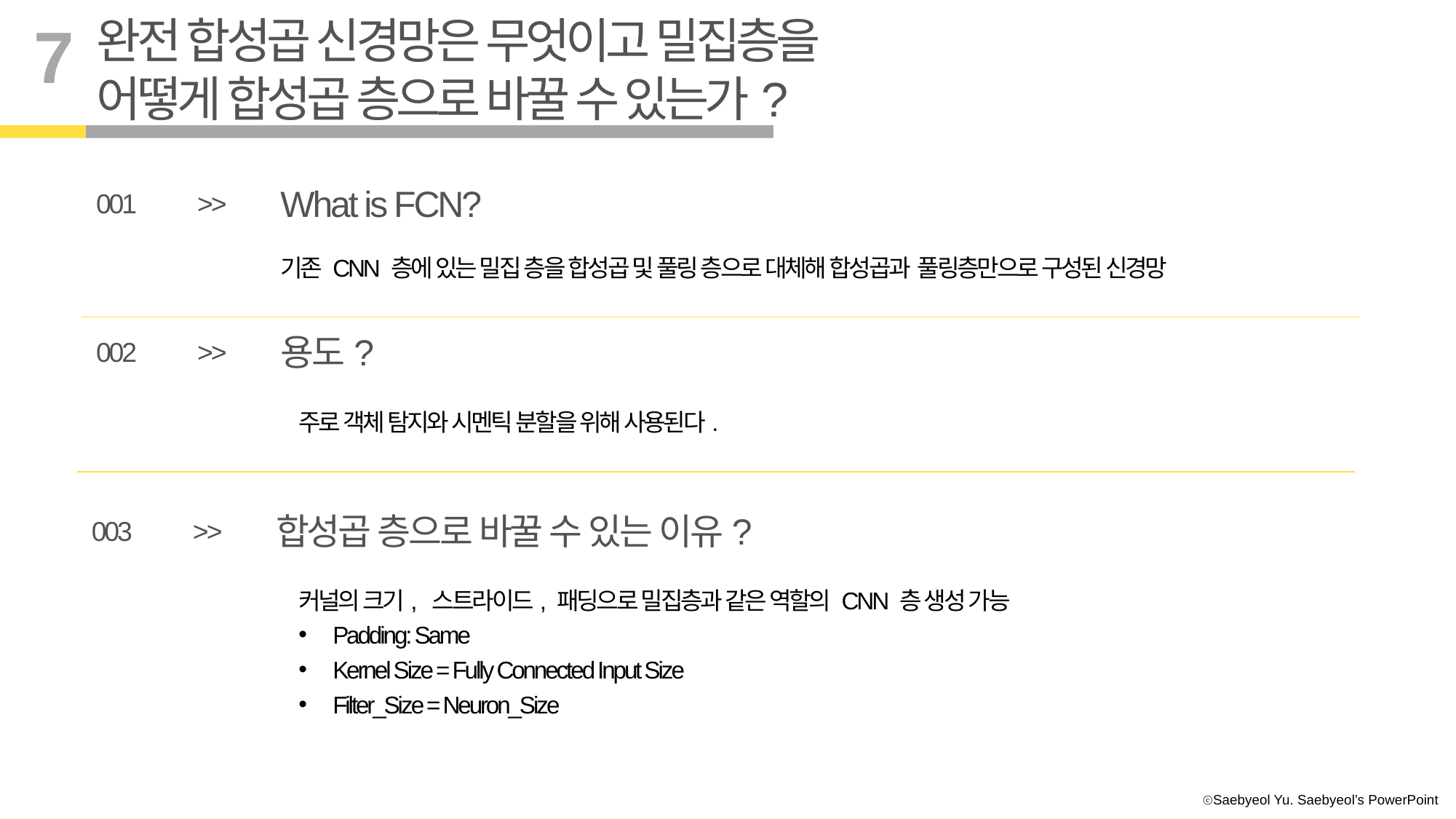

완전 합성곱 신경망은 무엇이고 밀집층을 어떻게 합성곱 층으로 바꿀 수 있는가?
7

What is FCN?
001
>>
기존 CNN 층에 있는 밀집 층을 합성곱 및 풀링 층으로 대체해 합성곱과  풀링층만으로 구성된 신경망
용도?
002
>>
주로 객체 탐지와 시멘틱 분할을 위해 사용된다.
합성곱 층으로 바꿀 수 있는 이유?
003
>>
커널의 크기,  스트라이드, 패딩으로 밀집층과 같은 역할의 CNN 층 생성 가능
Padding: Same
Kernel Size = Fully Connected Input Size
Filter_Size = Neuron_Size